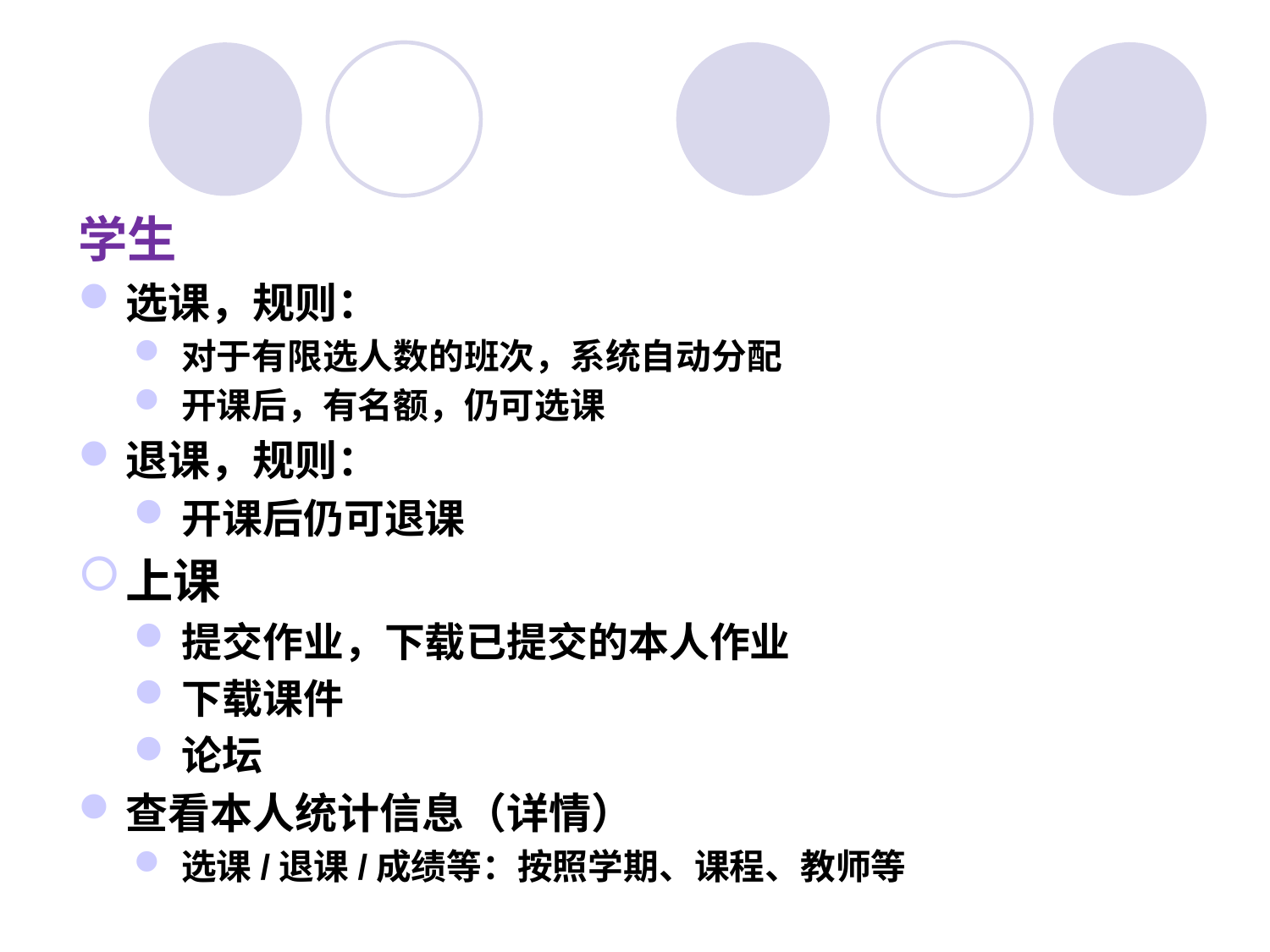

#
学生
选课，规则：
对于有限选人数的班次，系统自动分配
开课后，有名额，仍可选课
退课，规则：
开课后仍可退课
上课
提交作业，下载已提交的本人作业
下载课件
论坛
查看本人统计信息（详情）
选课/退课/成绩等：按照学期、课程、教师等
12